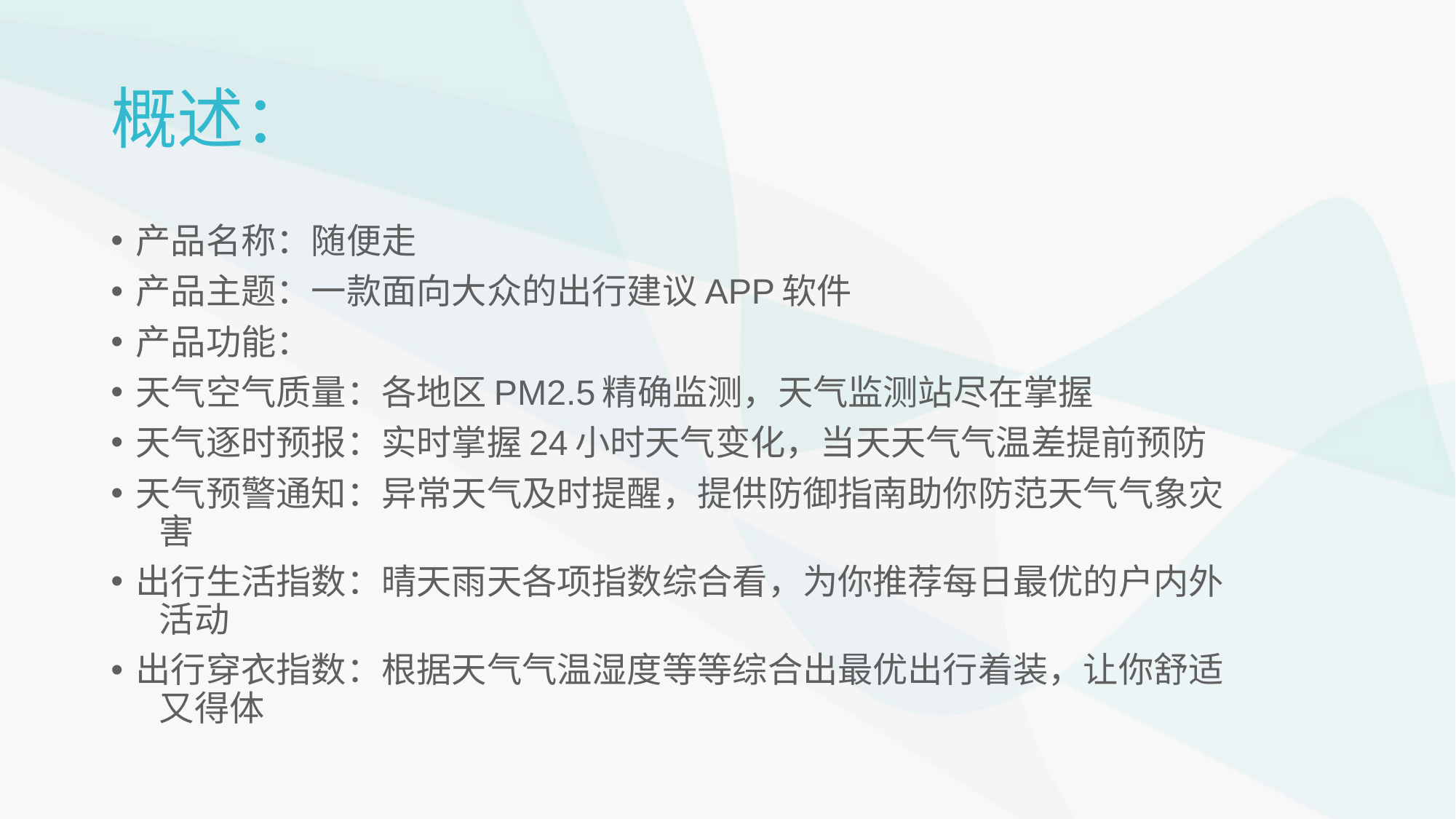

概述：
产品名称：随便走
产品主题：一款面向大众的出行建议APP软件
产品功能：
天气空气质量：各地区PM2.5精确监测，天气监测站尽在掌握
天气逐时预报：实时掌握24小时天气变化，当天天气气温差提前预防
天气预警通知：异常天气及时提醒，提供防御指南助你防范天气气象灾		       害
出行生活指数：晴天雨天各项指数综合看，为你推荐每日最优的户内外		       活动
出行穿衣指数：根据天气气温湿度等等综合出最优出行着装，让你舒适		       又得体